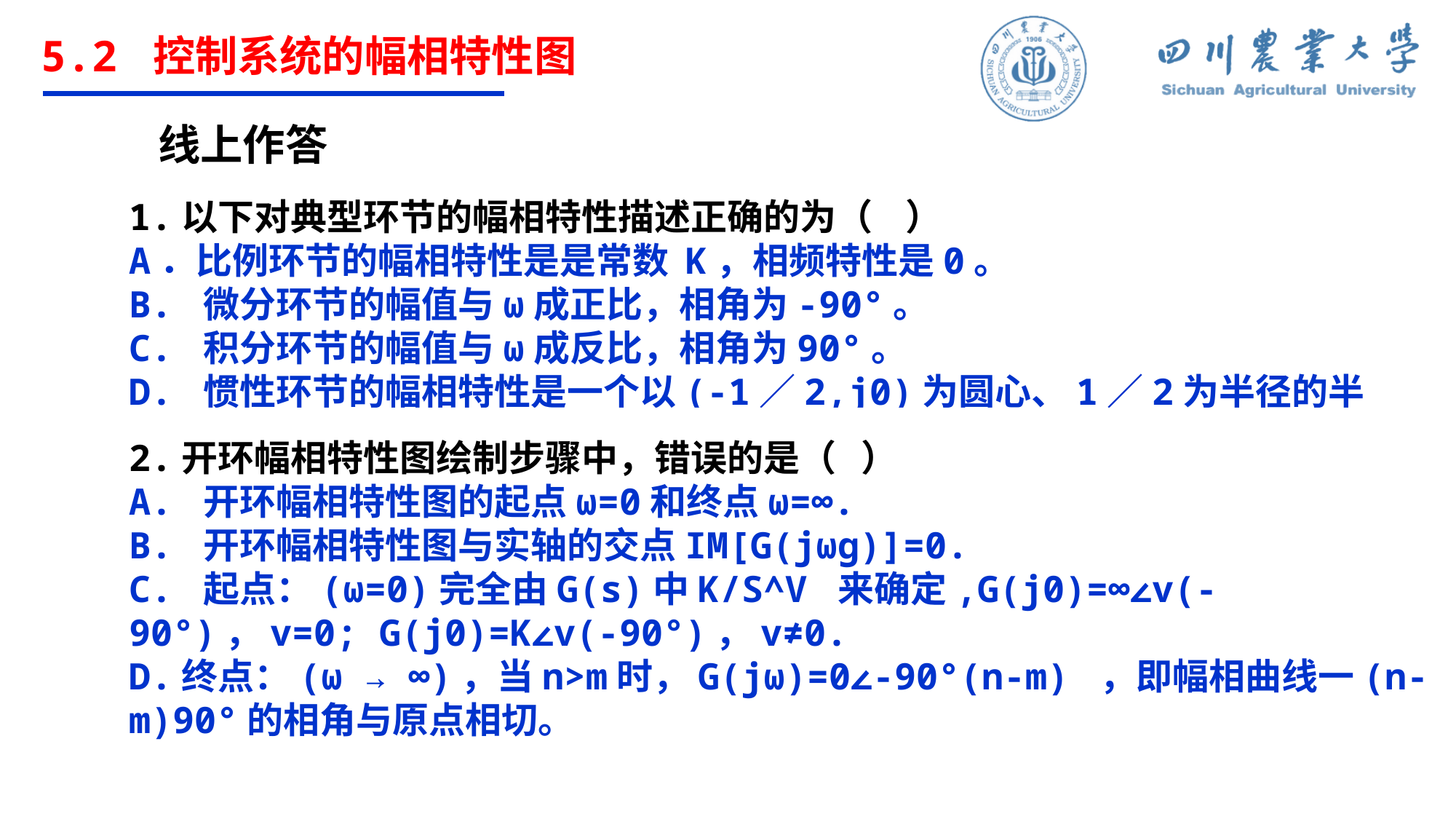

5.2 控制系统的幅相特性图
线上作答
1.以下对典型环节的幅相特性描述正确的为（    ）
A．比例环节的幅相特性是是常数 K，相频特性是0。
B. 微分环节的幅值与ω成正比，相角为-90°。
C. 积分环节的幅值与ω成反比，相角为90°。
D. 惯性环节的幅相特性是一个以(-1／2,j0)为圆心、1／2为半径的半圆。
2.开环幅相特性图绘制步骤中，错误的是（   ）
A. 开环幅相特性图的起点ω=0和终点ω=∞.
B. 开环幅相特性图与实轴的交点IM[G(jωg)]=0.
C. 起点：(ω=0)完全由G(s)中K/S^V 来确定,G(j0)=∞∠v(-90°)，v=0; G(j0)=K∠v(-90°)，v≠0.
D.终点：(ω → ∞)，当n>m时，G(jω)=0∠-90°(n-m) ，即幅相曲线一(n-m)90°的相角与原点相切。